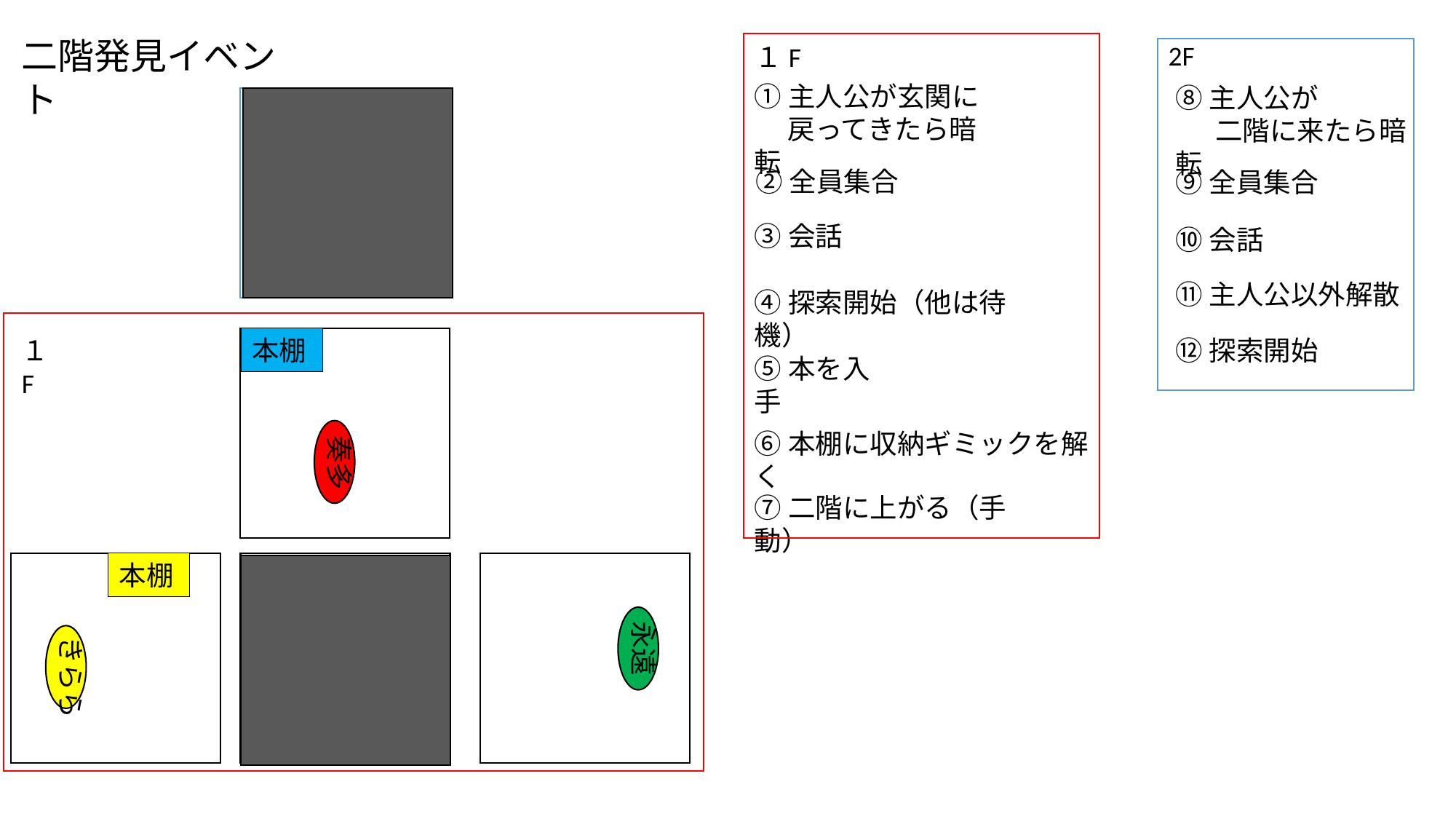

二階発見イベント
2F

１F

①主人公が玄関に
　 戻ってきたら暗転
⑧主人公が
 　二階に来たら暗転

2F
きらら

奏多
②全員集合
⑨全員集合

永遠
③会話
⑩会話
⑪主人公以外解散
④探索開始（他は待機）

１F

本棚
⑫探索開始
⑤本を入手

奏多
⑥本棚に収納ギミックを解く
⑦二階に上がる（手動）

本棚

奏多
きらら

永遠
きらら

主人公

永遠